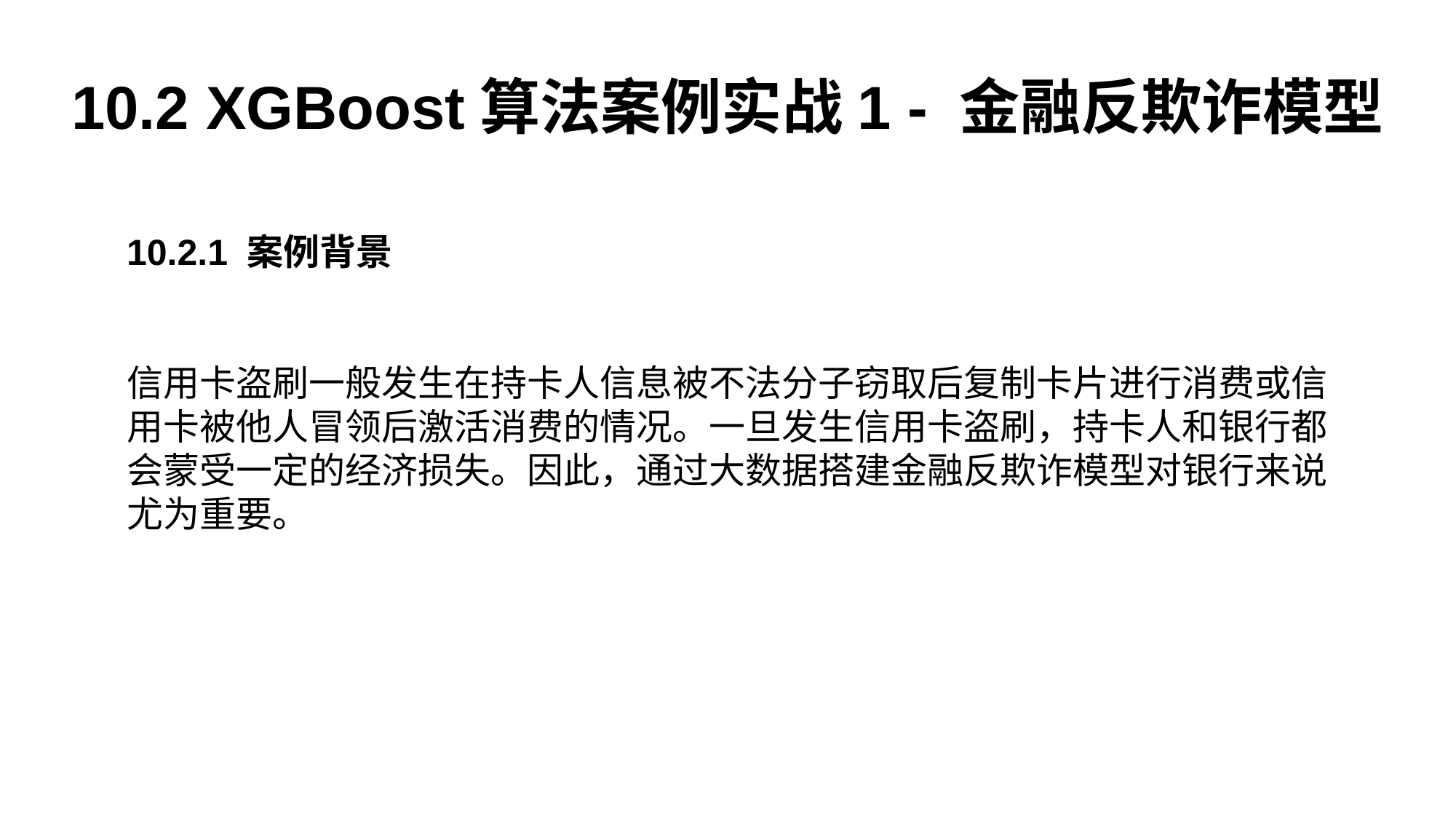

10.2 XGBoost算法案例实战1 - 金融反欺诈模型
10.2.1 案例背景

信用卡盗刷一般发生在持卡人信息被不法分子窃取后复制卡片进行消费或信用卡被他人冒领后激活消费的情况。一旦发生信用卡盗刷，持卡人和银行都会蒙受一定的经济损失。因此，通过大数据搭建金融反欺诈模型对银行来说尤为重要。